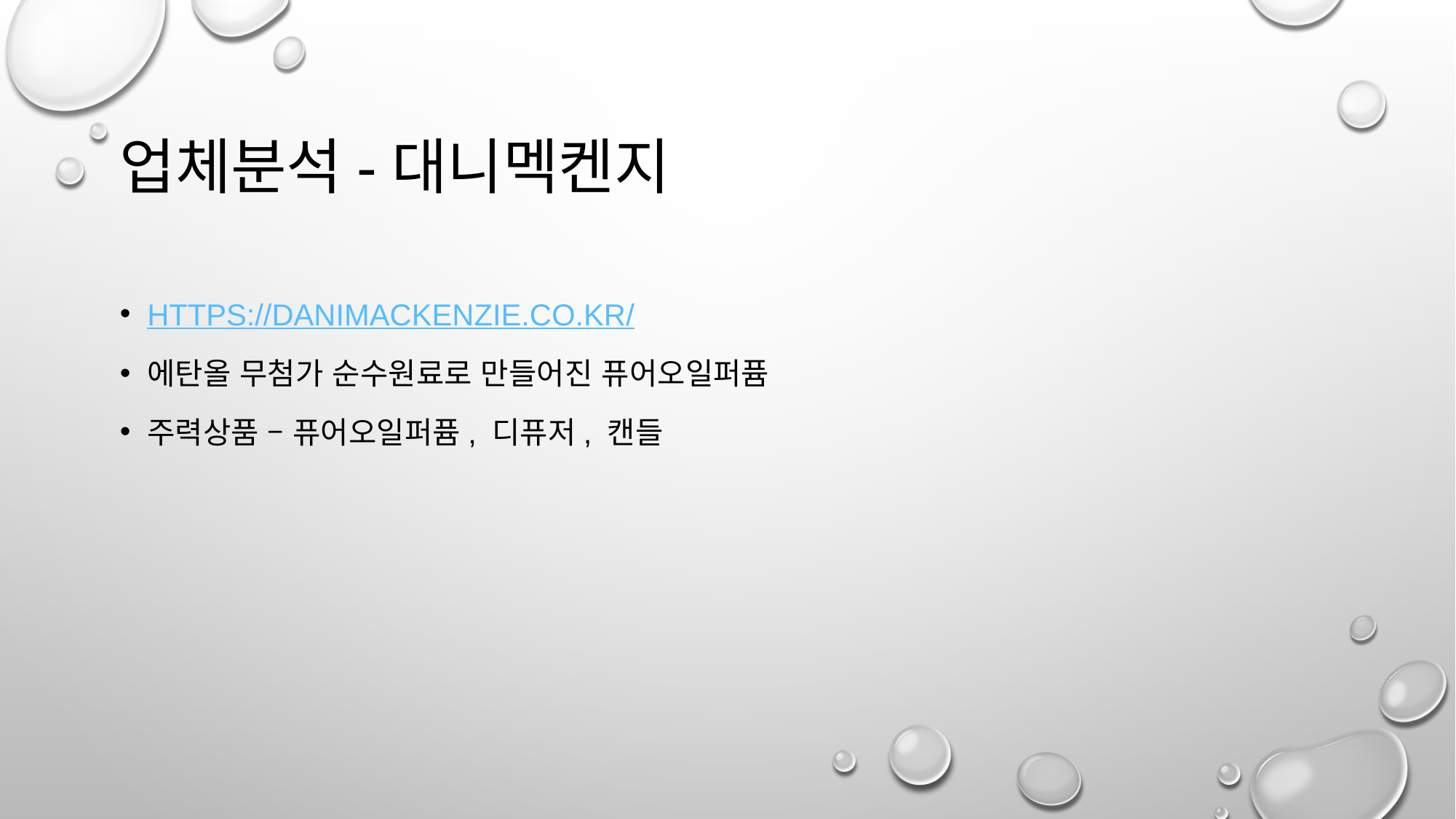

# 업체분석-대니멕켄지
https://danimackenzie.co.kr/
에탄올 무첨가 순수원료로 만들어진 퓨어오일퍼퓸
주력상품 – 퓨어오일퍼퓸, 디퓨저, 캔들